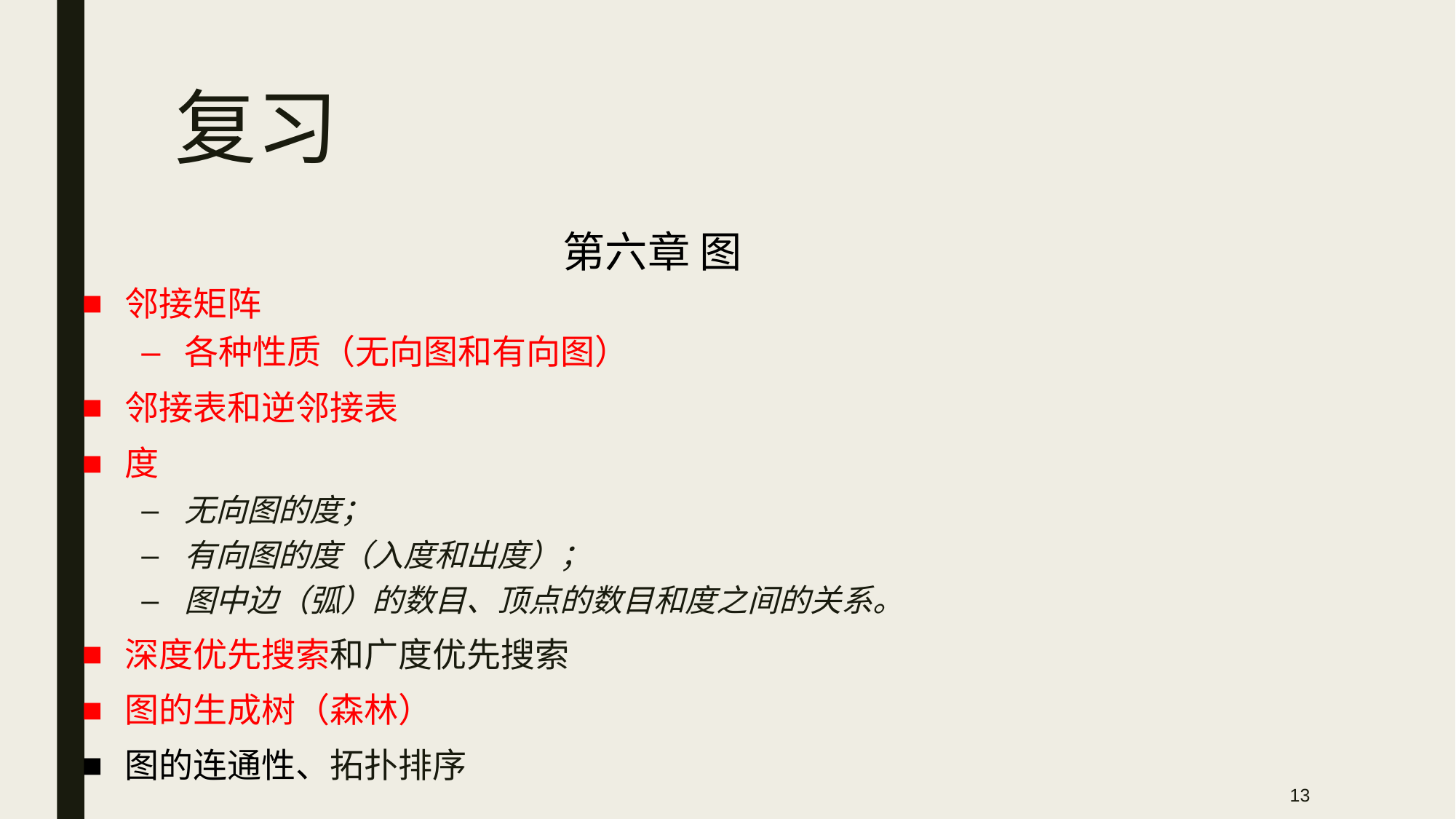

# 复习
第六章 图
邻接矩阵
各种性质（无向图和有向图）
邻接表和逆邻接表
度
无向图的度；
有向图的度（入度和出度）；
图中边（弧）的数目、顶点的数目和度之间的关系。
深度优先搜索和广度优先搜索
图的生成树（森林）
图的连通性、拓扑排序
13